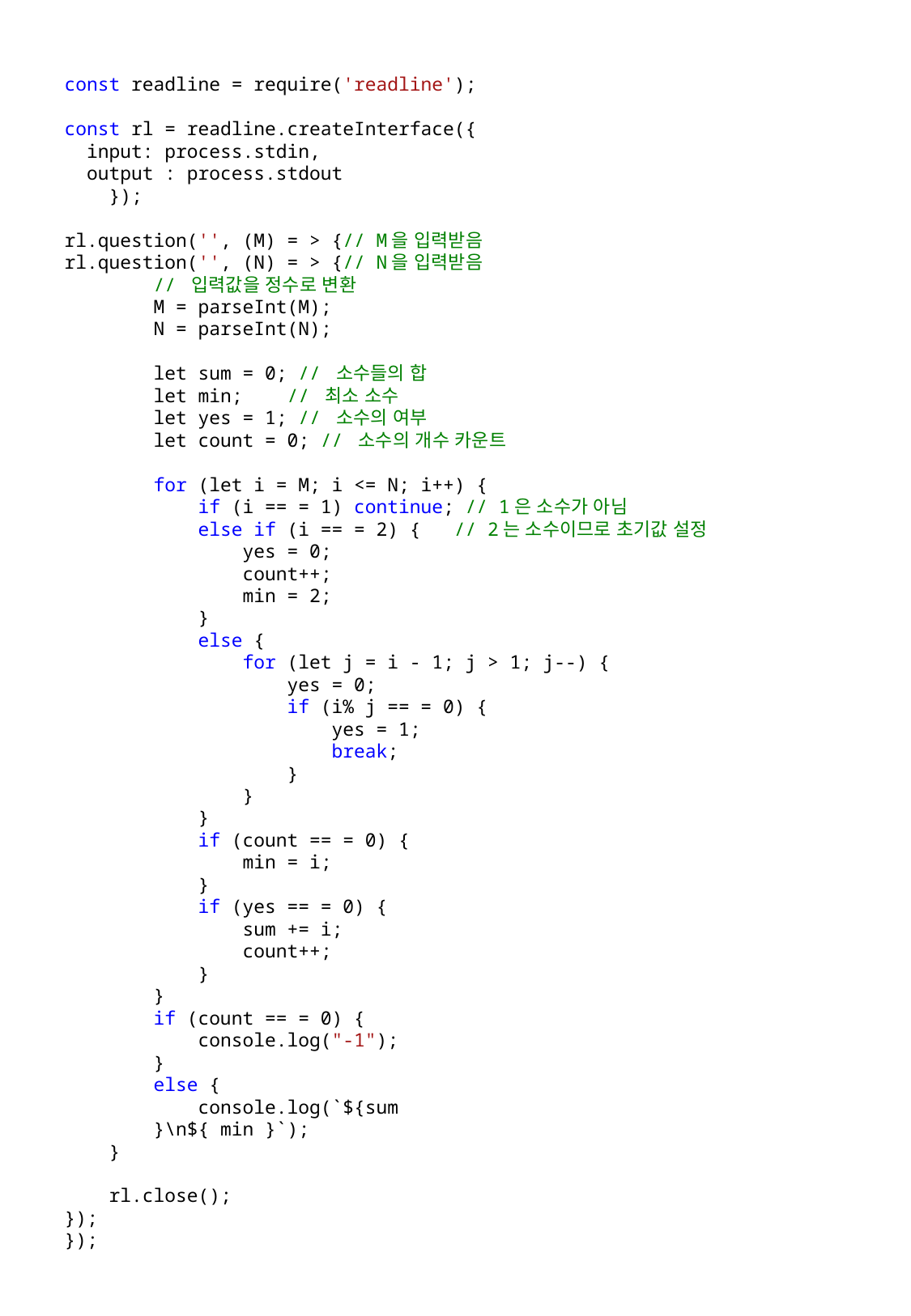

const readline = require('readline');

const rl = readline.createInterface({
  input: process.stdin,
  output : process.stdout
    });

rl.question('', (M) = > {// M을 입력받음
rl.question('', (N) = > {// N을 입력받음
        // 입력값을 정수로 변환
        M = parseInt(M);
        N = parseInt(N);

        let sum = 0; // 소수들의 합
        let min;    // 최소 소수
        let yes = 1; // 소수의 여부
        let count = 0; // 소수의 개수 카운트

        for (let i = M; i <= N; i++) {
            if (i == = 1) continue; // 1은 소수가 아님
            else if (i == = 2) {   // 2는 소수이므로 초기값 설정
                yes = 0;
                count++;
                min = 2;
            }
            else {
                for (let j = i - 1; j > 1; j--) {
                    yes = 0;
                    if (i% j == = 0) {
                        yes = 1;
                        break;
                    }
                }
            }
            if (count == = 0) {
                min = i;
            }
            if (yes == = 0) {
                sum += i;
                count++;
            }
        }
        if (count == = 0) {
            console.log("-1");
        }
        else {
            console.log(`${sum
        }\n${ min }`);
    }

    rl.close();
});
});